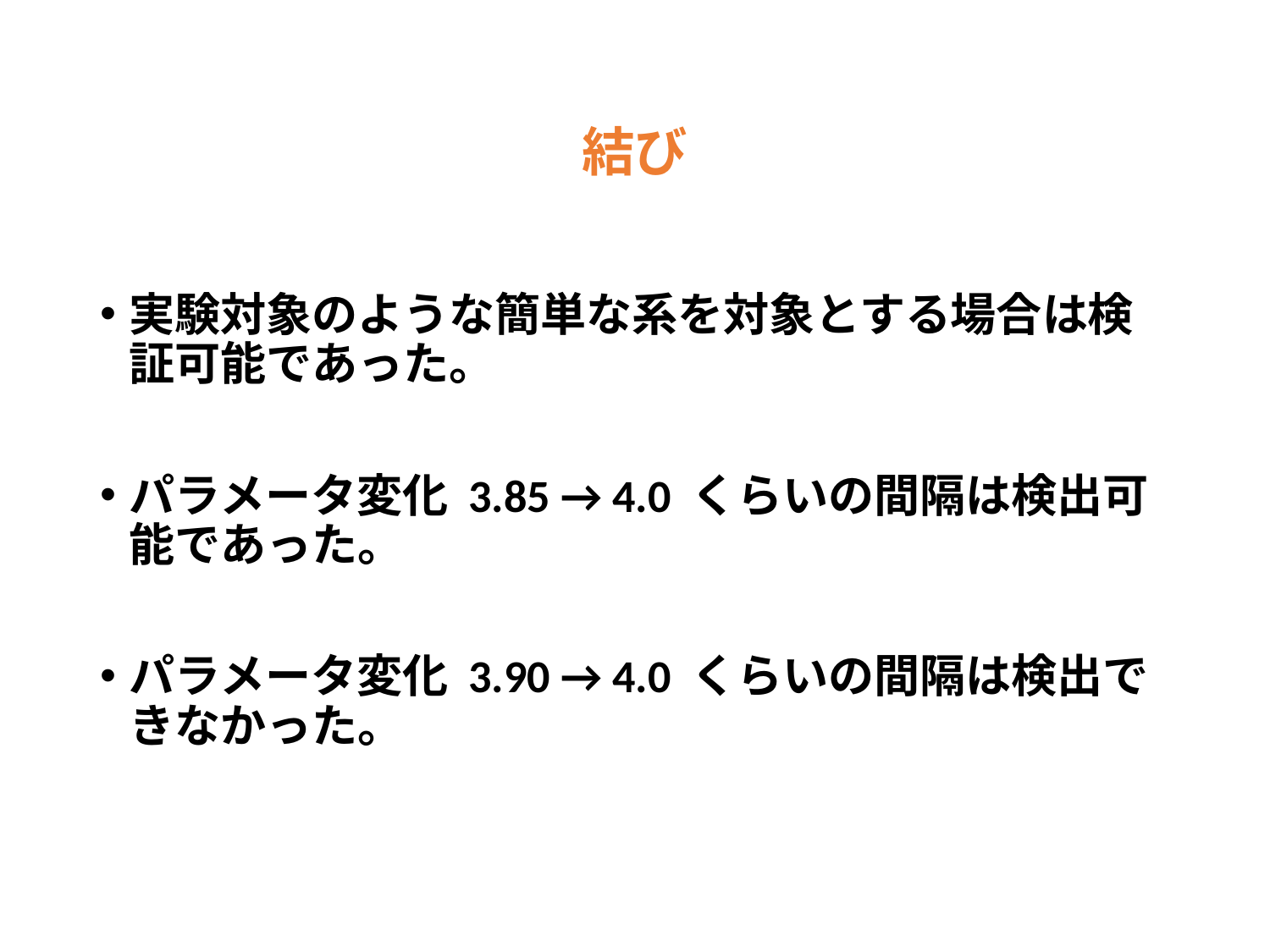

# 結び
実験対象のような簡単な系を対象とする場合は検証可能であった。

パラメータ変化 3.85 → 4.0 くらいの間隔は検出可能であった。

パラメータ変化 3.90 → 4.0 くらいの間隔は検出できなかった。